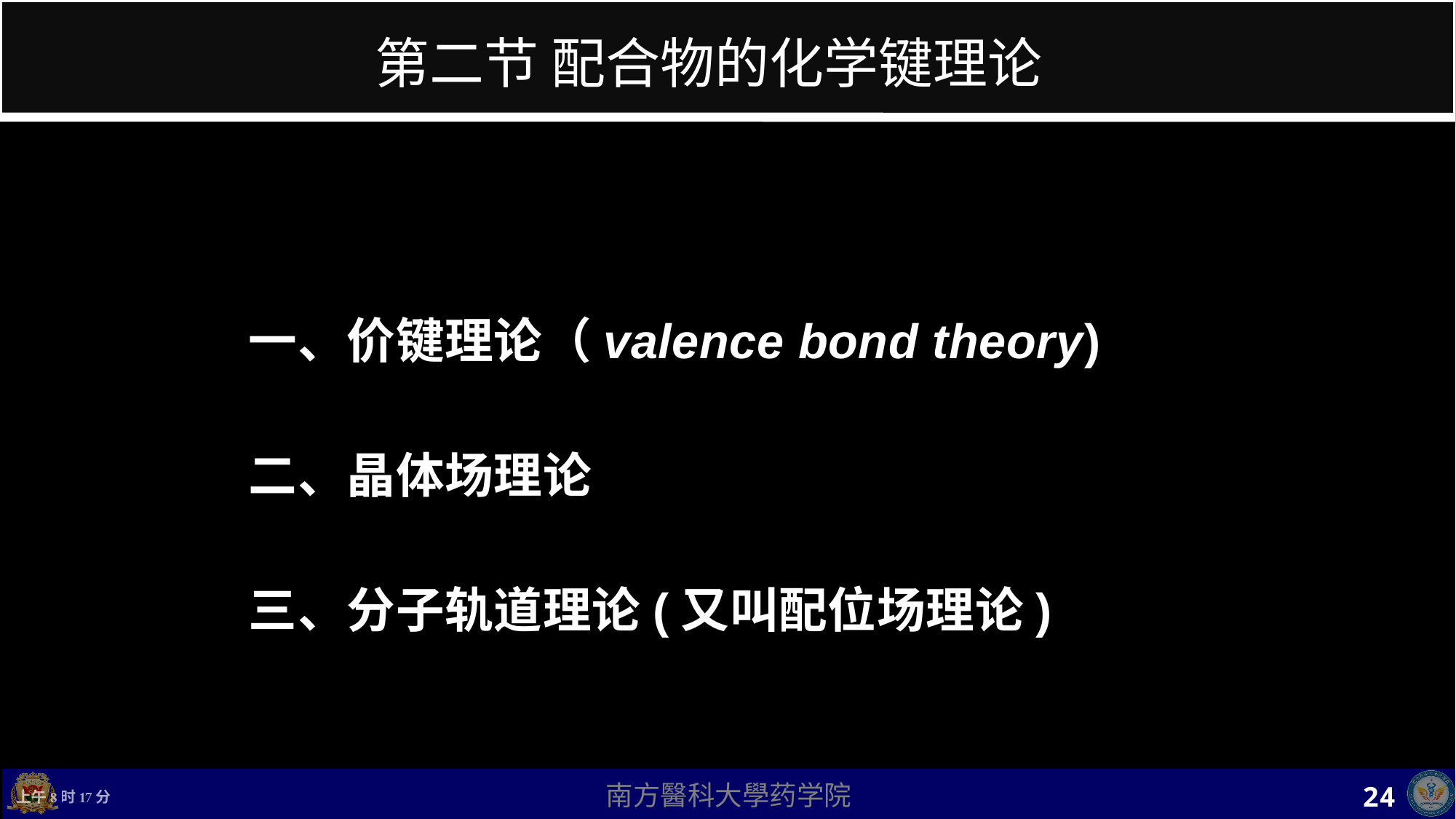

# 第二节 配合物的化学键理论
一、价键理论（valence bond theory)
二、晶体场理论
三、分子轨道理论(又叫配位场理论)
上午8时17分
24